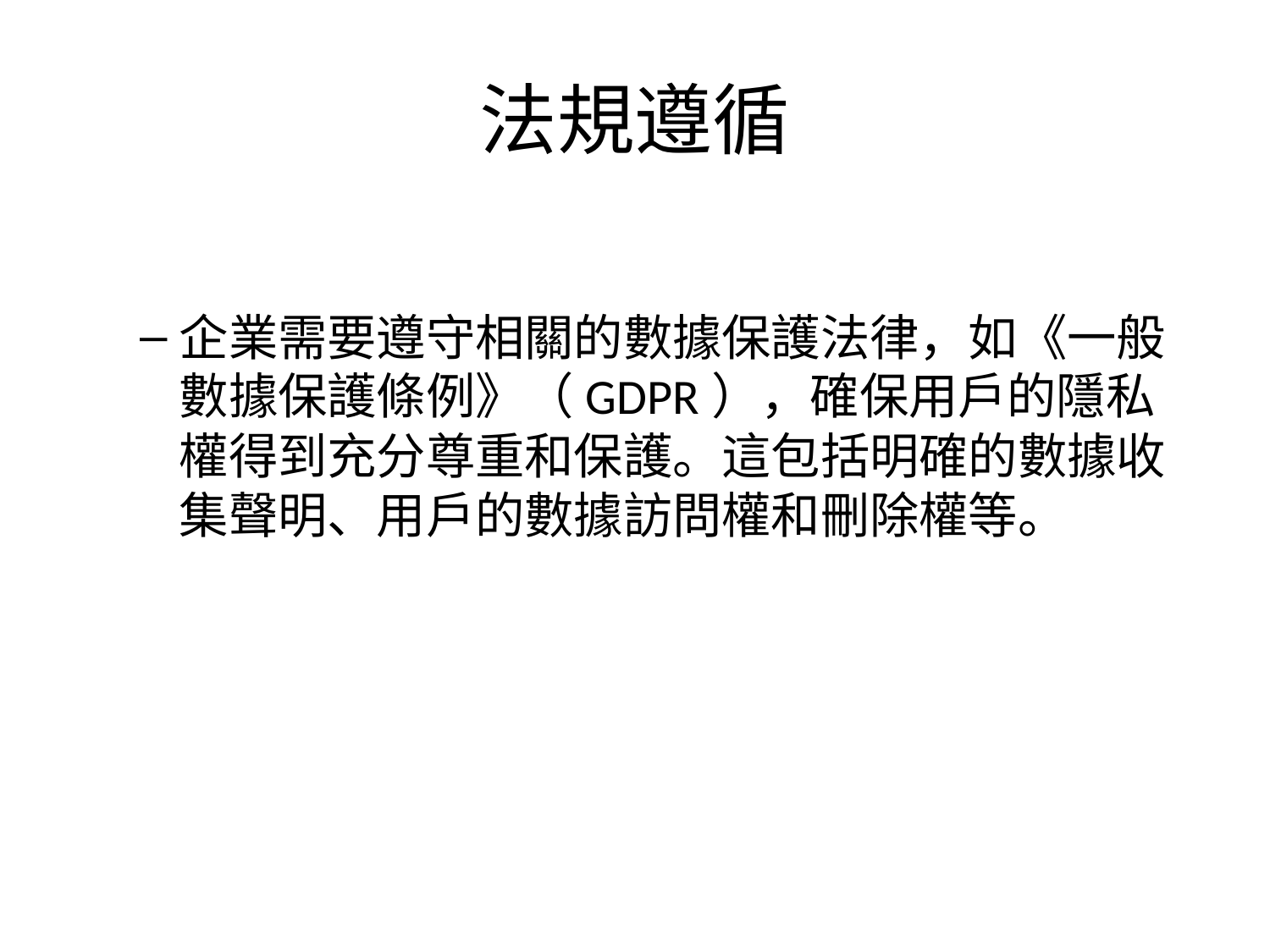

# 法規遵循

企業需要遵守相關的數據保護法律，如《一般數據保護條例》（GDPR），確保用戶的隱私權得到充分尊重和保護。這包括明確的數據收集聲明、用戶的數據訪問權和刪除權等。